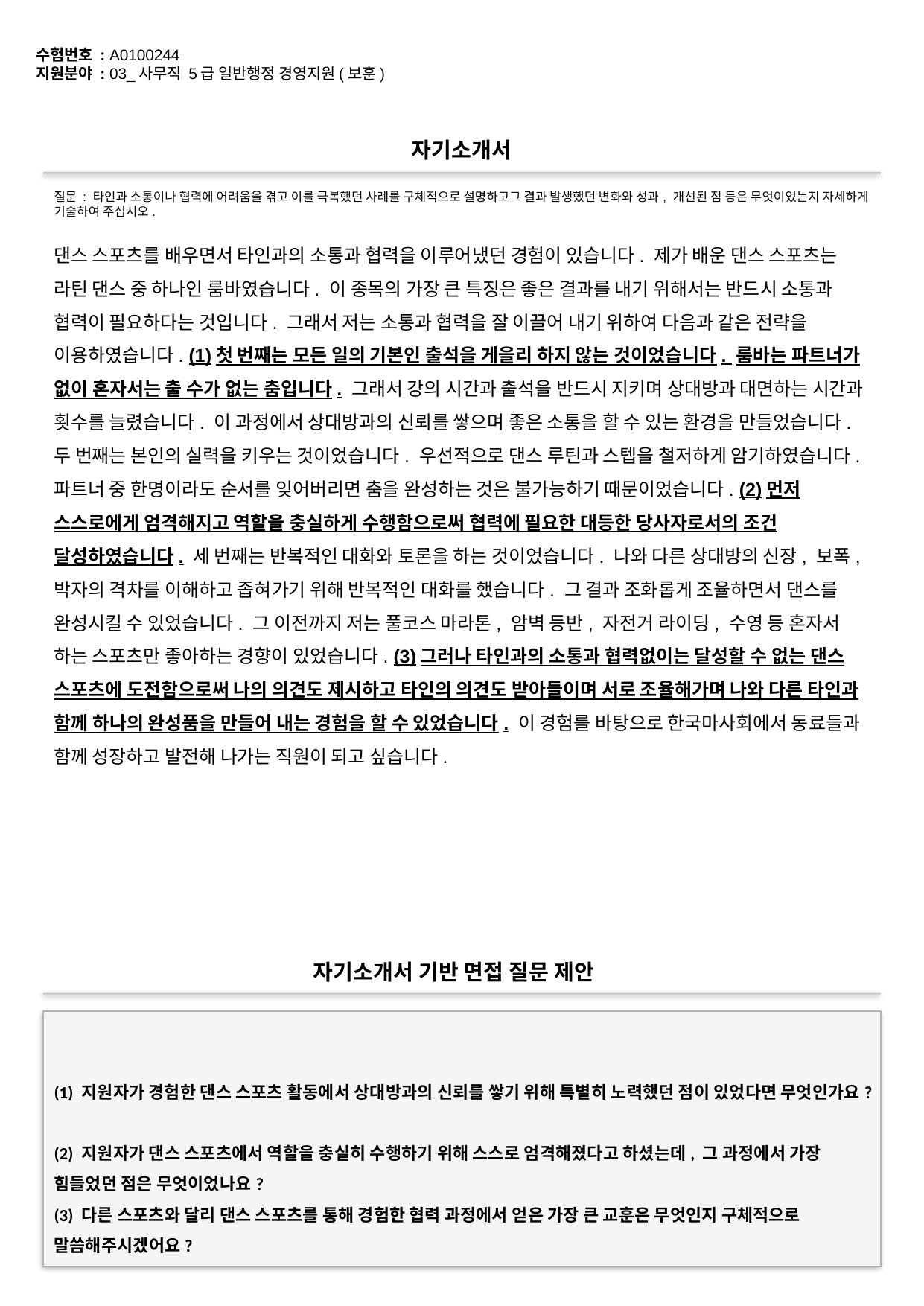

수험번호 : A0100244
지원분야 : 03_사무직 5급 일반행정 경영지원(보훈)
#

자기소개서

질문 : 타인과 소통이나 협력에 어려움을 겪고 이를 극복했던 사례를 구체적으로 설명하고그 결과 발생했던 변화와 성과, 개선된 점 등은 무엇이었는지 자세하게 기술하여 주십시오.

댄스 스포츠를 배우면서 타인과의 소통과 협력을 이루어냈던 경험이 있습니다. 제가 배운 댄스 스포츠는 라틴 댄스 중 하나인 룸바였습니다. 이 종목의 가장 큰 특징은 좋은 결과를 내기 위해서는 반드시 소통과 협력이 필요하다는 것입니다. 그래서 저는 소통과 협력을 잘 이끌어 내기 위하여 다음과 같은 전략을 이용하였습니다. (1)첫 번째는 모든 일의 기본인 출석을 게을리 하지 않는 것이었습니다. 룸바는 파트너가 없이 혼자서는 출 수가 없는 춤입니다. 그래서 강의 시간과 출석을 반드시 지키며 상대방과 대면하는 시간과 횟수를 늘렸습니다. 이 과정에서 상대방과의 신뢰를 쌓으며 좋은 소통을 할 수 있는 환경을 만들었습니다. 두 번째는 본인의 실력을 키우는 것이었습니다. 우선적으로 댄스 루틴과 스텝을 철저하게 암기하였습니다. 파트너 중 한명이라도 순서를 잊어버리면 춤을 완성하는 것은 불가능하기 때문이었습니다. (2)먼저 스스로에게 엄격해지고 역할을 충실하게 수행함으로써 협력에 필요한 대등한 당사자로서의 조건 달성하였습니다. 세 번째는 반복적인 대화와 토론을 하는 것이었습니다. 나와 다른 상대방의 신장, 보폭, 박자의 격차를 이해하고 좁혀가기 위해 반복적인 대화를 했습니다. 그 결과 조화롭게 조율하면서 댄스를 완성시킬 수 있었습니다. 그 이전까지 저는 풀코스 마라톤, 암벽 등반, 자전거 라이딩, 수영 등 혼자서 하는 스포츠만 좋아하는 경향이 있었습니다. (3)그러나 타인과의 소통과 협력없이는 달성할 수 없는 댄스 스포츠에 도전함으로써 나의 의견도 제시하고 타인의 의견도 받아들이며 서로 조율해가며 나와 다른 타인과 함께 하나의 완성품을 만들어 내는 경험을 할 수 있었습니다. 이 경험를 바탕으로 한국마사회에서 동료들과 함께 성장하고 발전해 나가는 직원이 되고 싶습니다.

자기소개서 기반 면접 질문 제안

(1) 지원자가 경험한 댄스 스포츠 활동에서 상대방과의 신뢰를 쌓기 위해 특별히 노력했던 점이 있었다면 무엇인가요?
(2) 지원자가 댄스 스포츠에서 역할을 충실히 수행하기 위해 스스로 엄격해졌다고 하셨는데, 그 과정에서 가장 힘들었던 점은 무엇이었나요?
(3) 다른 스포츠와 달리 댄스 스포츠를 통해 경험한 협력 과정에서 얻은 가장 큰 교훈은 무엇인지 구체적으로 말씀해주시겠어요?